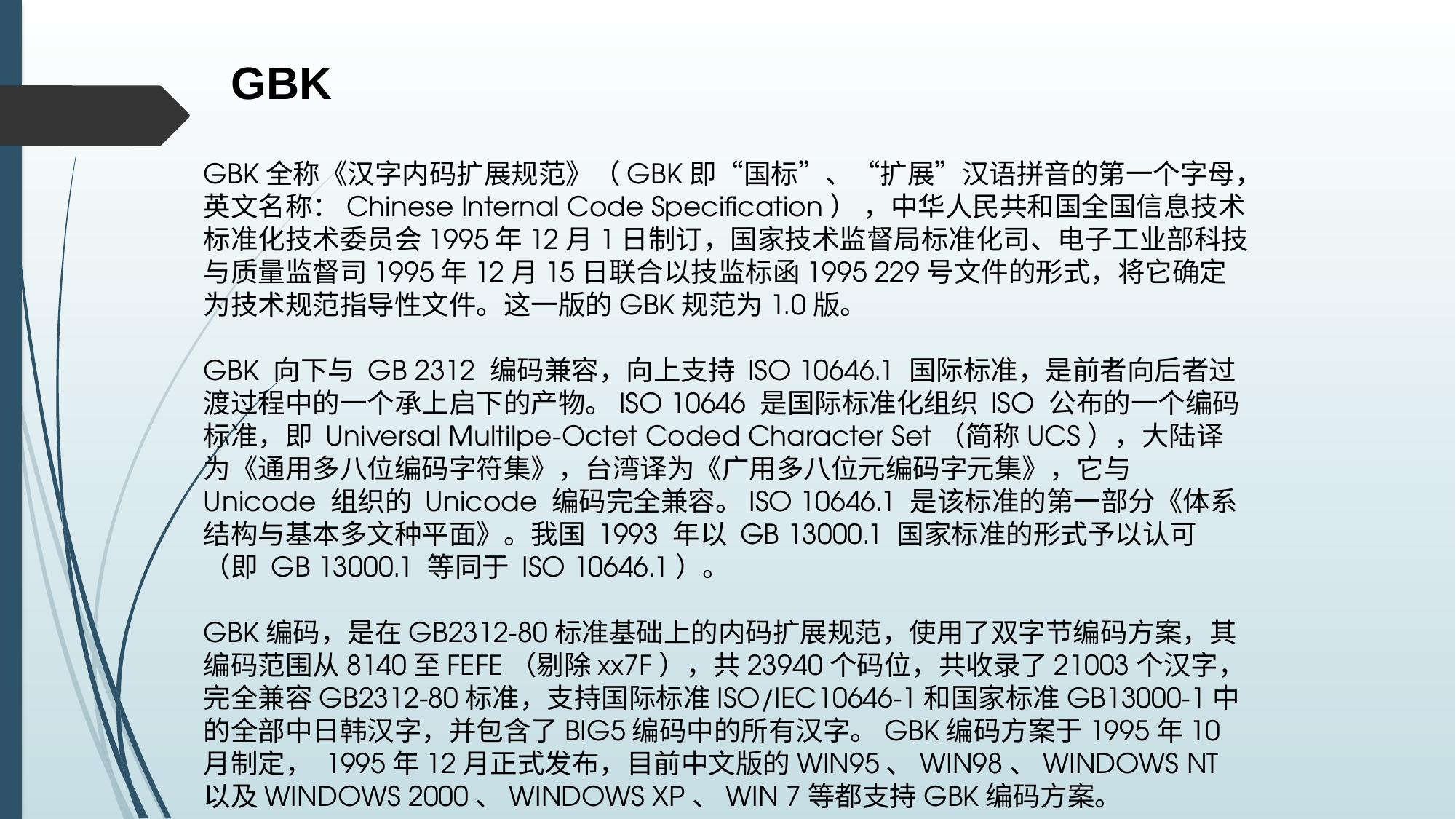

GBK
GBK全称《汉字内码扩展规范》（GBK即“国标”、“扩展”汉语拼音的第一个字母，英文名称：Chinese Internal Code Specification） ，中华人民共和国全国信息技术标准化技术委员会1995年12月1日制订，国家技术监督局标准化司、电子工业部科技与质量监督司1995年12月15日联合以技监标函1995 229号文件的形式，将它确定为技术规范指导性文件。这一版的GBK规范为1.0版。

GBK 向下与 GB 2312 编码兼容，向上支持 ISO 10646.1 国际标准，是前者向后者过渡过程中的一个承上启下的产物。ISO 10646 是国际标准化组织 ISO 公布的一个编码标准，即 Universal Multilpe-Octet Coded Character Set（简称UCS），大陆译为《通用多八位编码字符集》，台湾译为《广用多八位元编码字元集》，它与 Unicode 组织的 Unicode 编码完全兼容。ISO 10646.1 是该标准的第一部分《体系结构与基本多文种平面》。我国 1993 年以 GB 13000.1 国家标准的形式予以认可（即 GB 13000.1 等同于 ISO 10646.1）。

GBK编码，是在GB2312-80标准基础上的内码扩展规范，使用了双字节编码方案，其编码范围从8140至FEFE（剔除xx7F），共23940个码位，共收录了21003个汉字，完全兼容GB2312-80标准，支持国际标准ISO/IEC10646-1和国家标准GB13000-1中的全部中日韩汉字，并包含了BIG5编码中的所有汉字。GBK编码方案于1995年10月制定， 1995年12月正式发布，目前中文版的WIN95、WIN98、WINDOWS NT以及WINDOWS 2000、WINDOWS XP、WIN 7等都支持GBK编码方案。